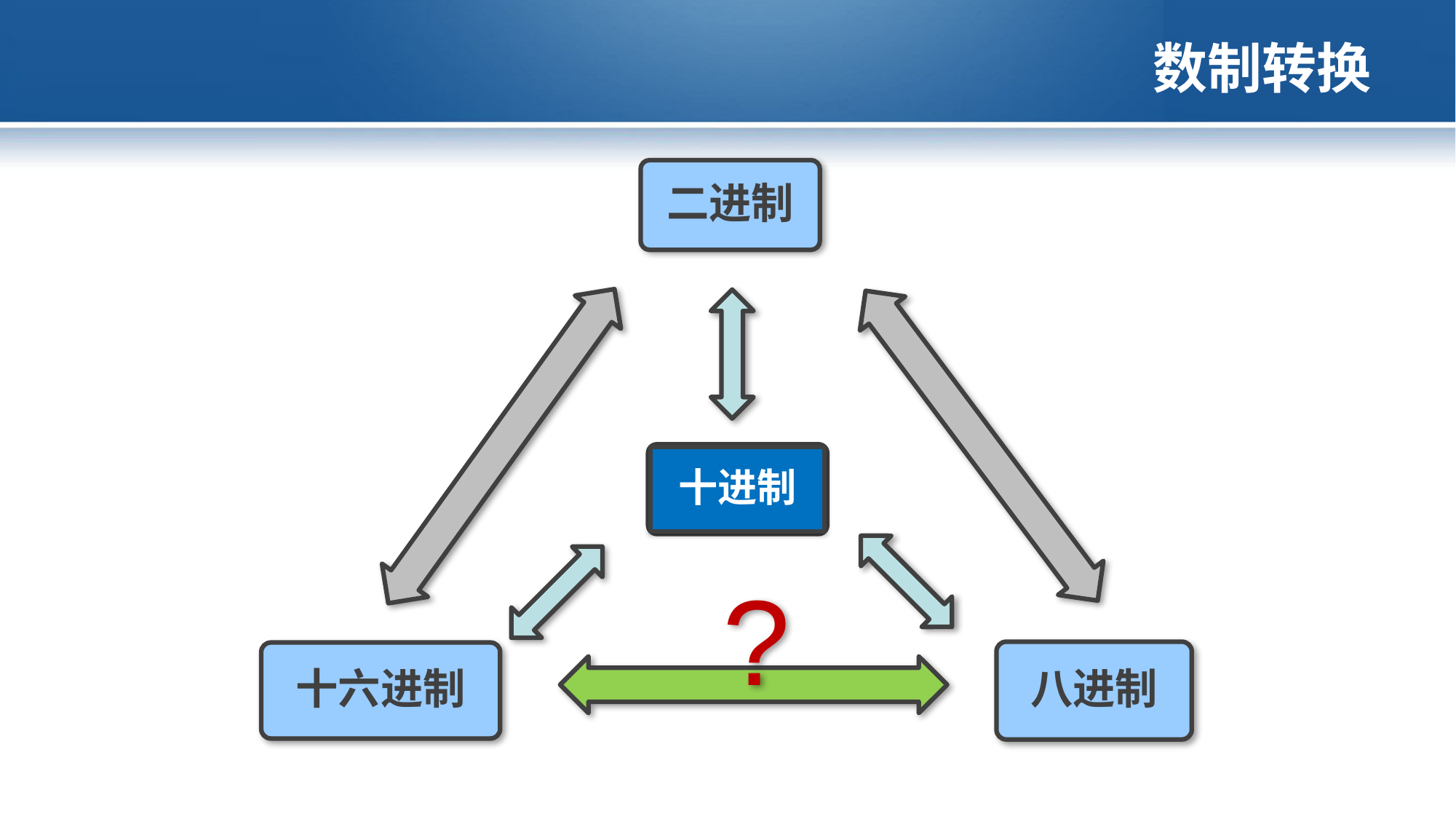

# 数制转换
二进制

十进制

?
八进制
十六进制